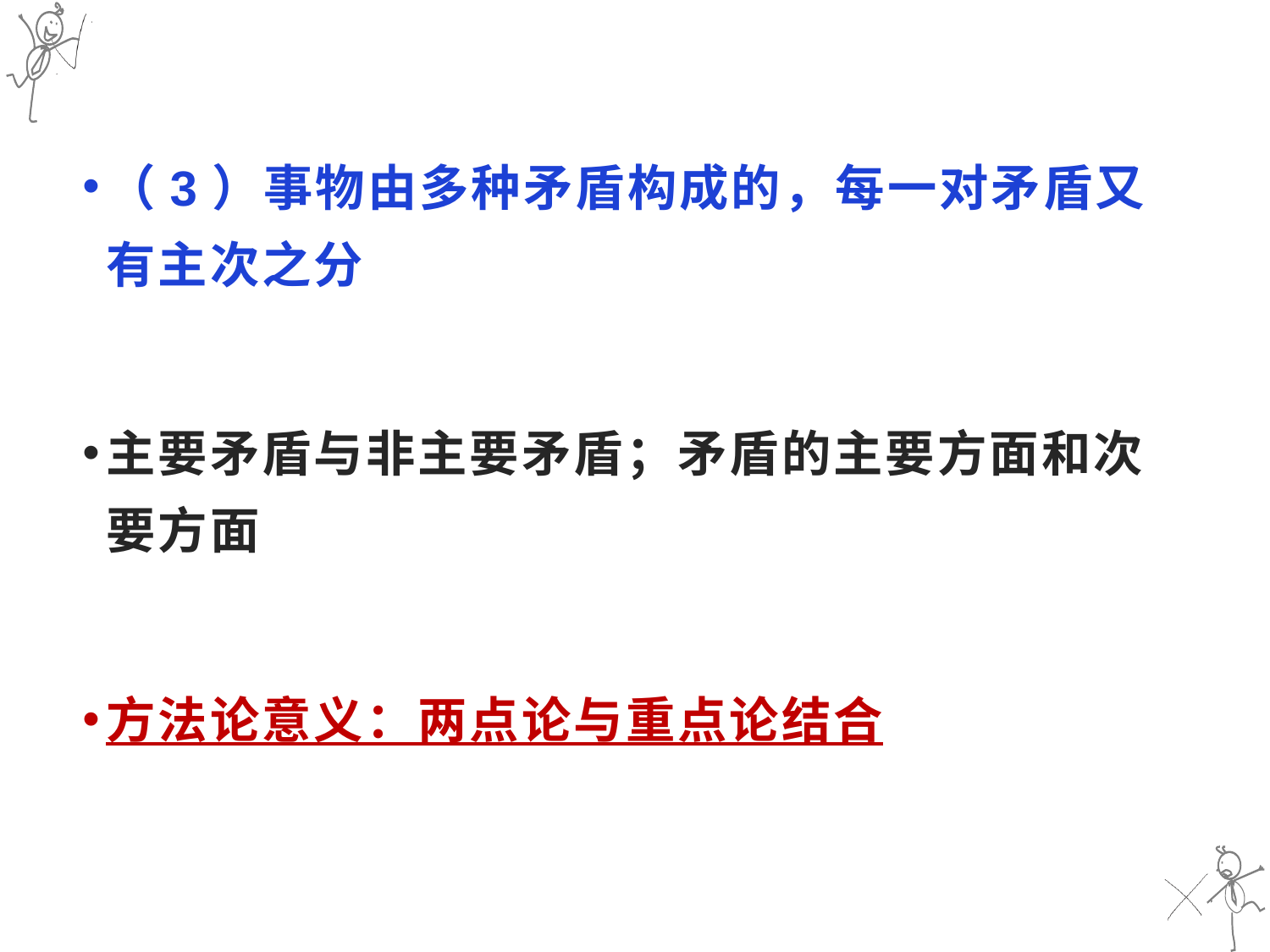

（3）事物由多种矛盾构成的，每一对矛盾又有主次之分

主要矛盾与非主要矛盾；矛盾的主要方面和次要方面

方法论意义：两点论与重点论结合